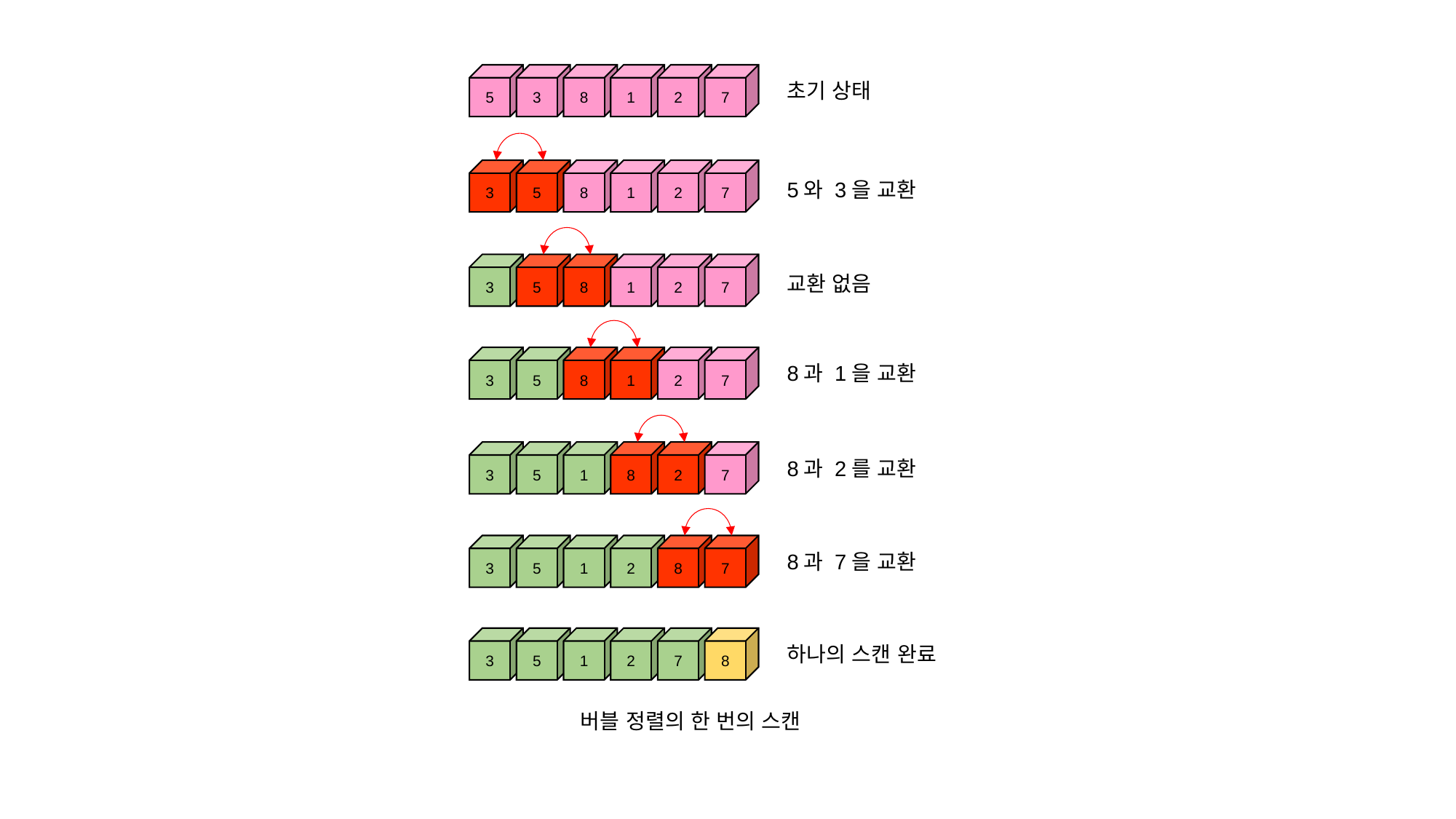

5
3
8
1
2
7
초기 상태
3
5
8
1
2
7
5와 3을 교환
3
5
8
1
2
7
교환 없음
3
5
8
1
2
7
8과 1을 교환
3
5
1
8
2
7
8과 2를 교환
3
5
1
2
8
7
8과 7을 교환
3
5
1
2
7
8
하나의 스캔 완료
버블 정렬의 한 번의 스캔